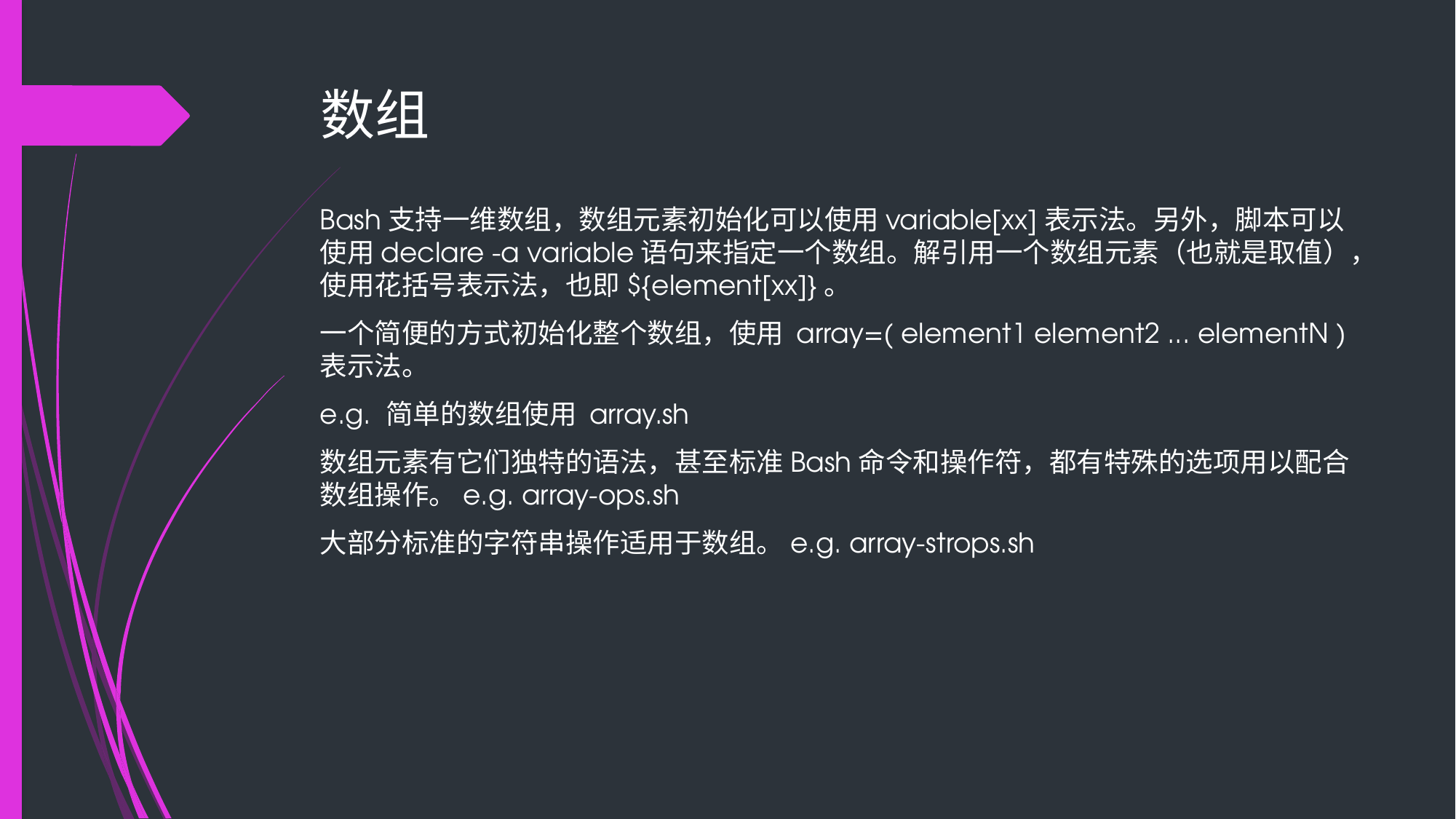

# 数组
Bash支持一维数组，数组元素初始化可以使用variable[xx]表示法。另外，脚本可以使用declare -a variable语句来指定一个数组。解引用一个数组元素（也就是取值），使用花括号表示法，也即${element[xx]}。
一个简便的方式初始化整个数组，使用 array=( element1 element2 ... elementN ) 表示法。
e.g. 简单的数组使用 array.sh
数组元素有它们独特的语法，甚至标准Bash命令和操作符，都有特殊的选项用以配合数组操作。e.g. array-ops.sh
大部分标准的字符串操作适用于数组。e.g. array-strops.sh